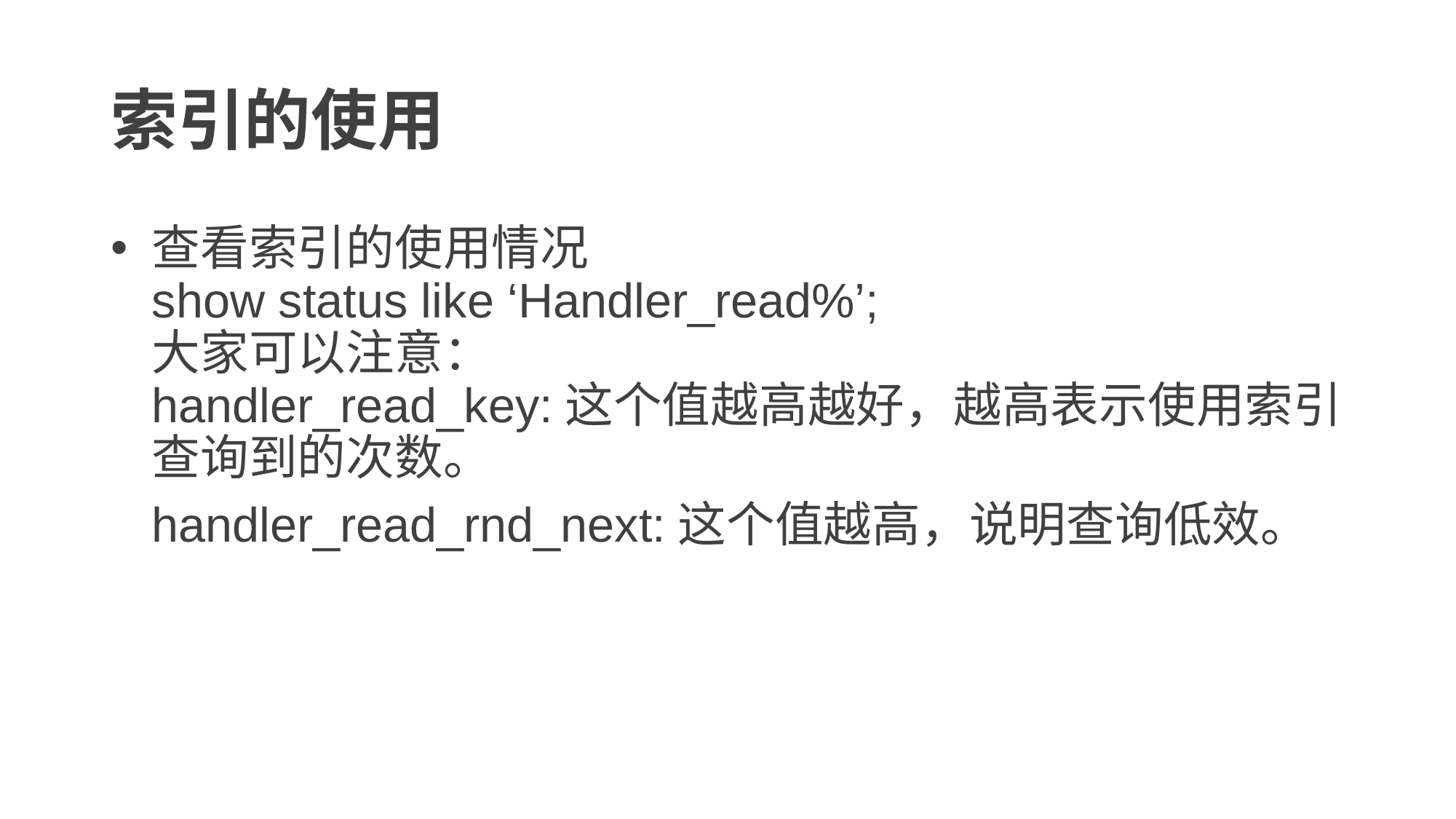

# 索引的使用
查看索引的使用情况
show status like ‘Handler_read%’;
大家可以注意：
handler_read_key:这个值越高越好，越高表示使用索引查询到的次数。
	handler_read_rnd_next:这个值越高，说明查询低效。